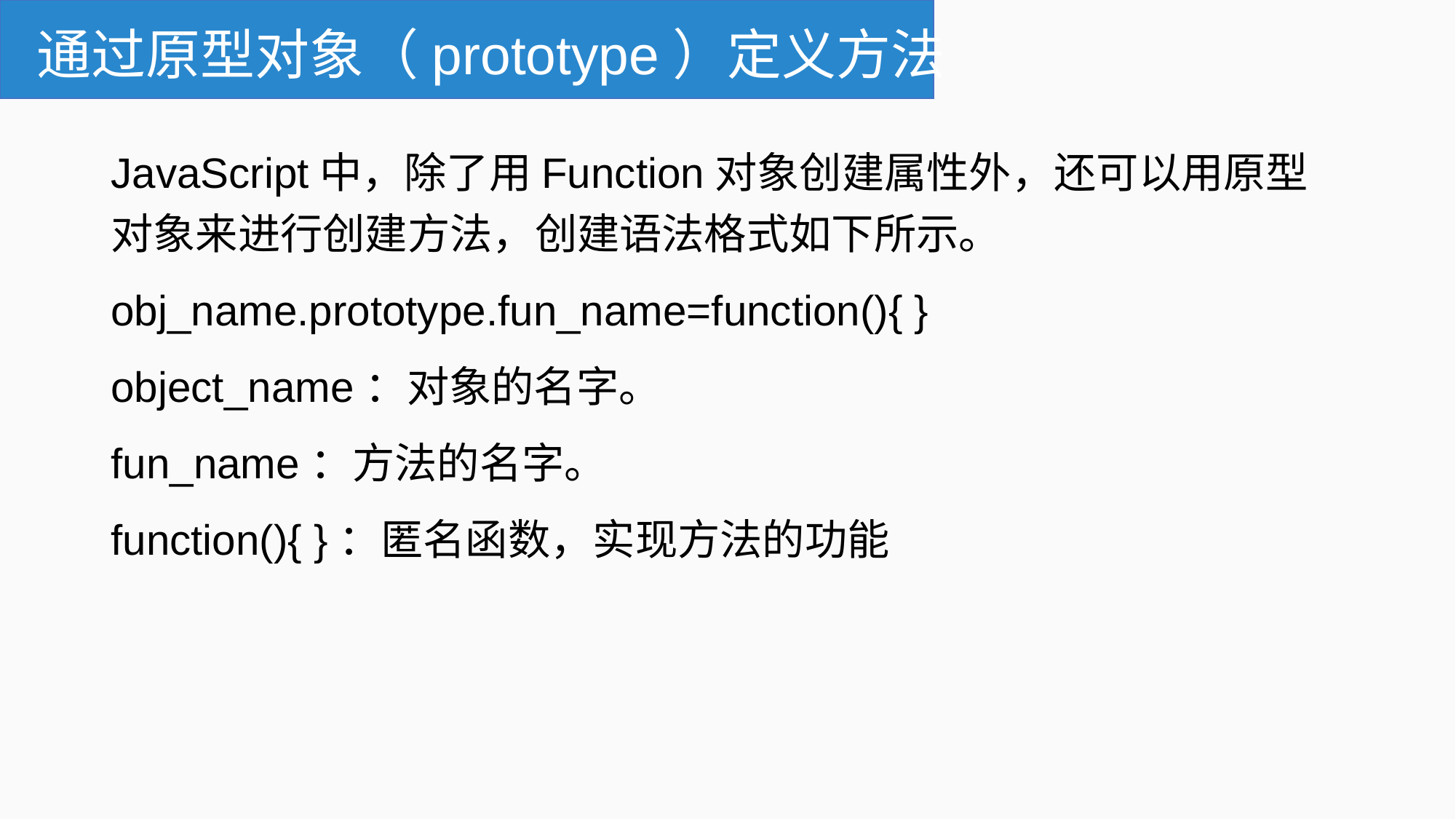

# 通过原型对象（prototype）定义方法
JavaScript中，除了用Function对象创建属性外，还可以用原型对象来进行创建方法，创建语法格式如下所示。
obj_name.prototype.fun_name=function(){ }
object_name：对象的名字。
fun_name：方法的名字。
function(){ }：匿名函数，实现方法的功能